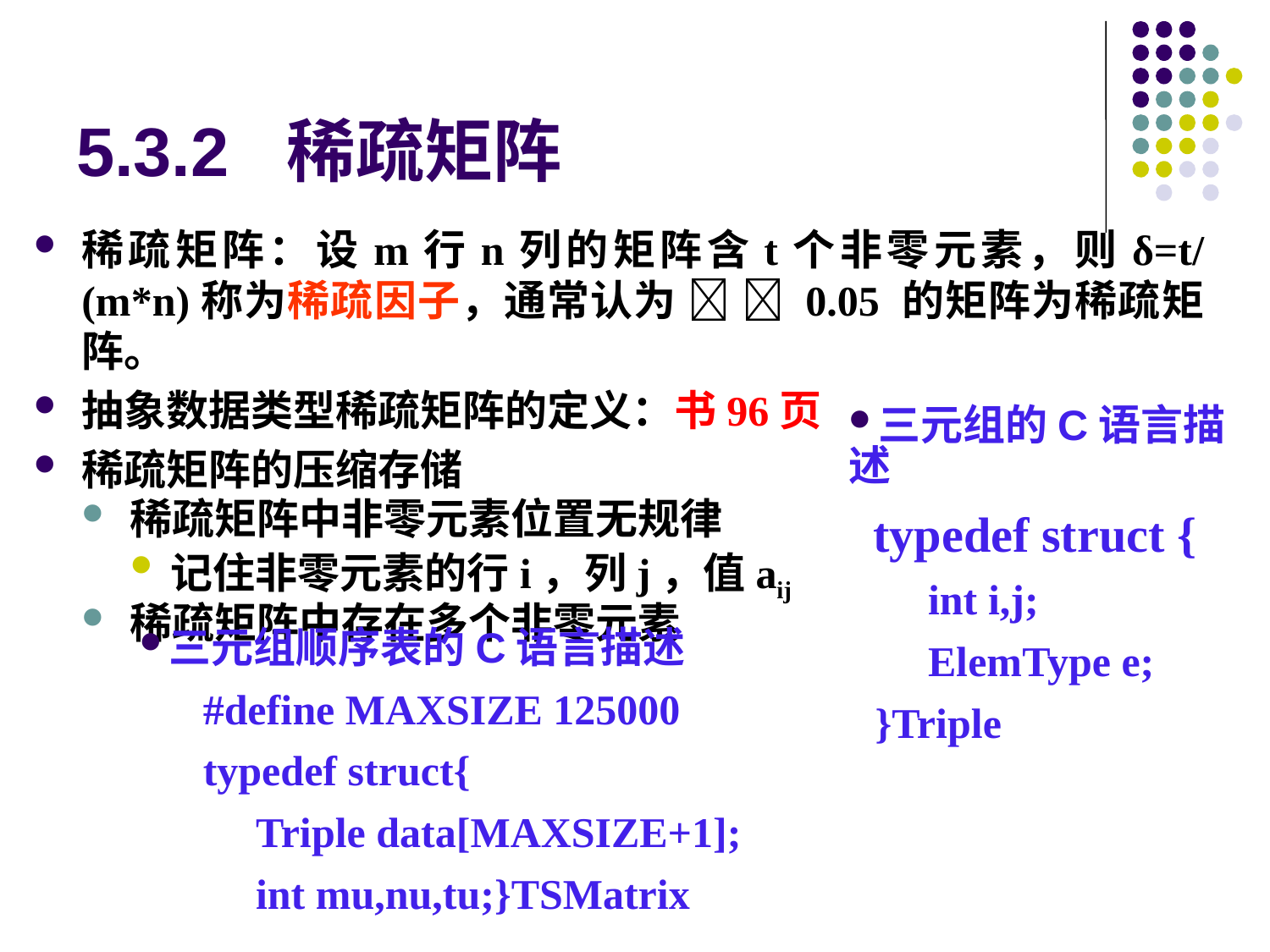

# 5.3.2 稀疏矩阵
稀疏矩阵：设m行n列的矩阵含t个非零元素，则δ=t/(m*n)称为稀疏因子，通常认为 δ ≤ 0.05 的矩阵为稀疏矩阵。
抽象数据类型稀疏矩阵的定义：书96页
稀疏矩阵的压缩存储
稀疏矩阵中非零元素位置无规律
记住非零元素的行i，列j，值aij
稀疏矩阵中存在多个非零元素

三元组的C语言描述
  typedef struct {
     int i,j;
     ElemType e;
}Triple
三元组顺序表的C语言描述
#define MAXSIZE 125000
typedef struct{
     Triple data[MAXSIZE+1];
     int mu,nu,tu;}TSMatrix